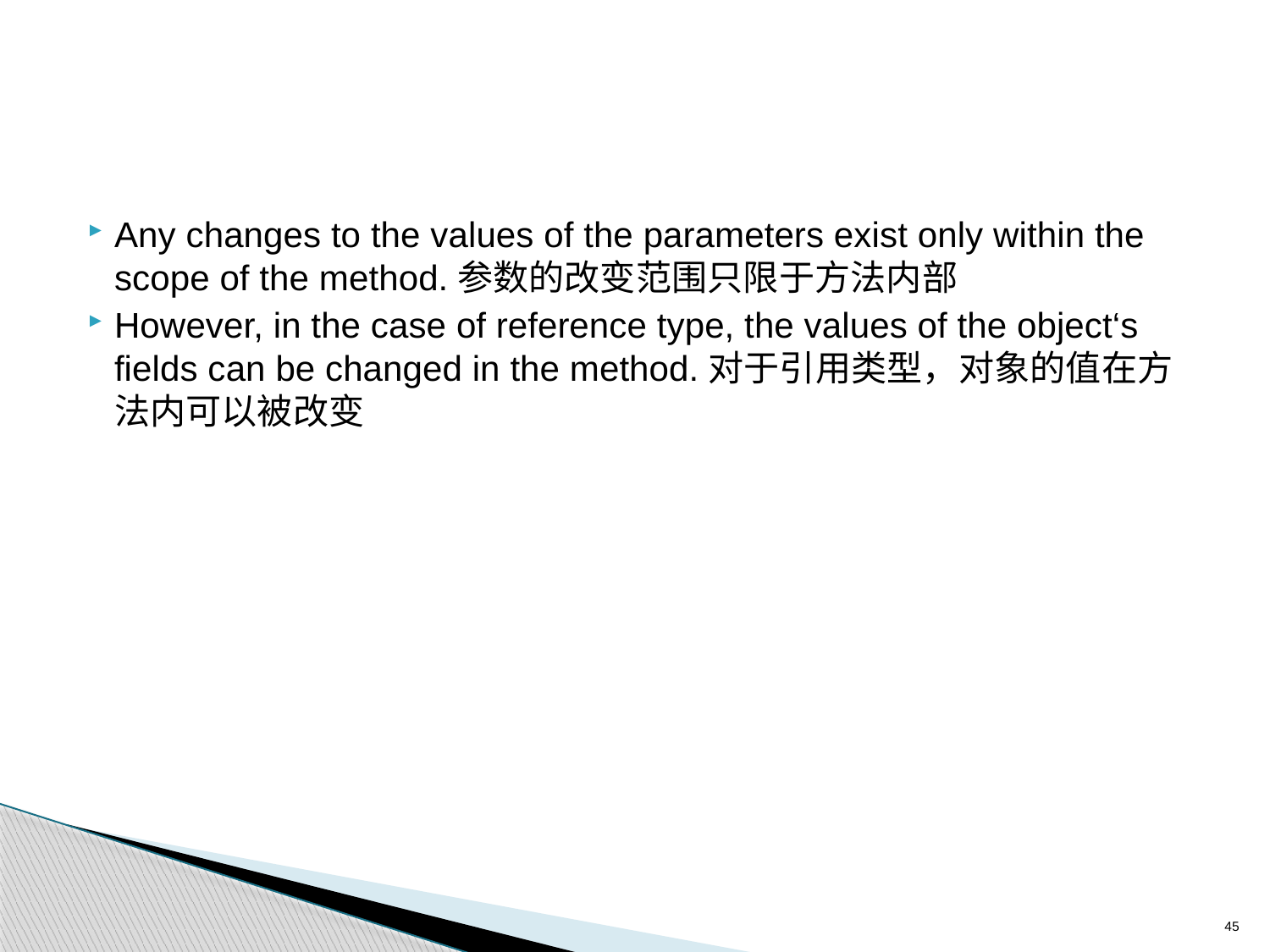

#
Any changes to the values of the parameters exist only within the scope of the method.参数的改变范围只限于方法内部
However, in the case of reference type, the values of the object‘s fields can be changed in the method.对于引用类型，对象的值在方法内可以被改变
45